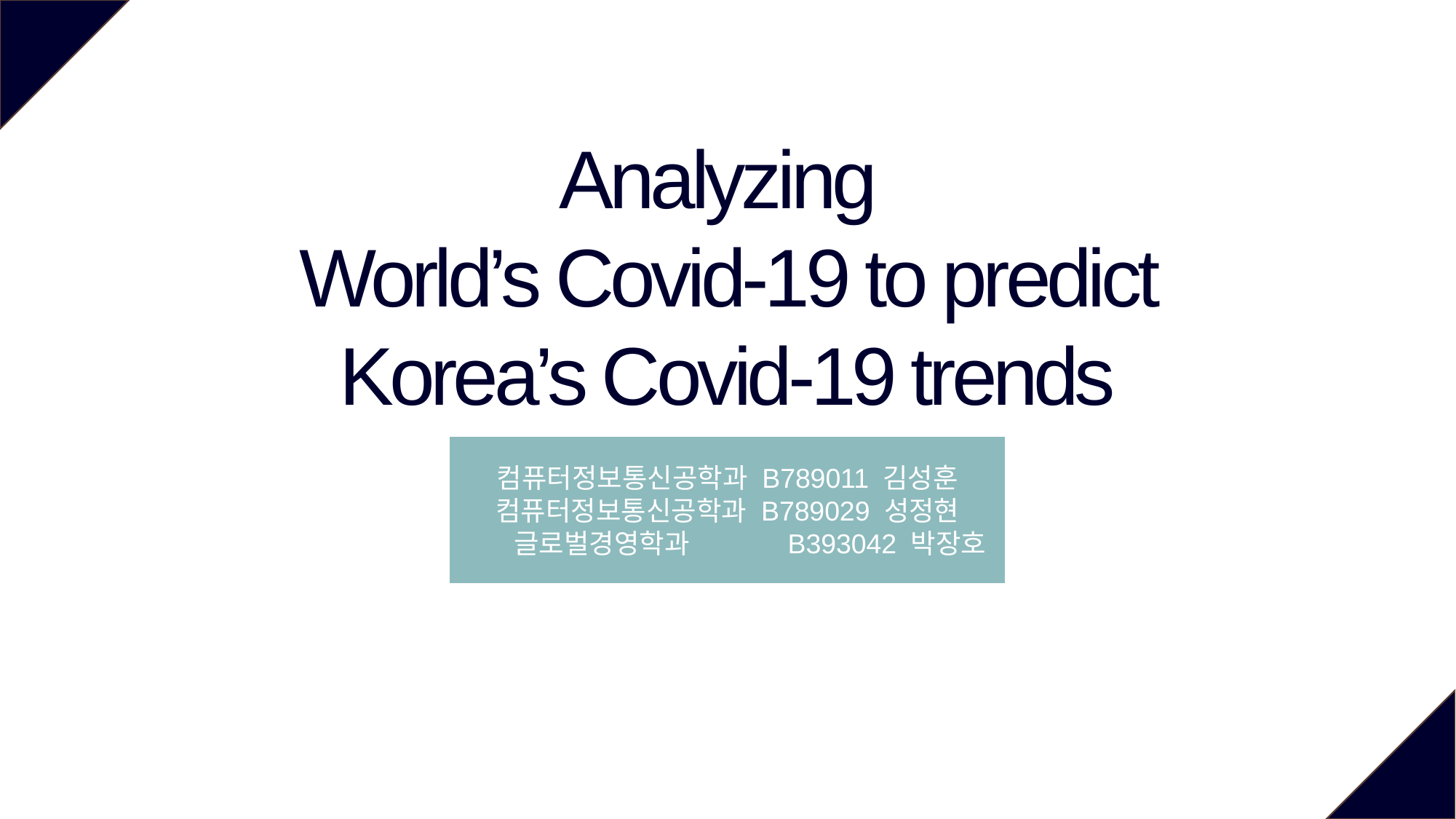

Analyzing
World’s Covid-19 to predict Korea’s Covid-19 trends

컴퓨터정보통신공학과 B789011 김성훈
컴퓨터정보통신공학과 B789029 성정현
      글로벌경영학과            B393042 박장호